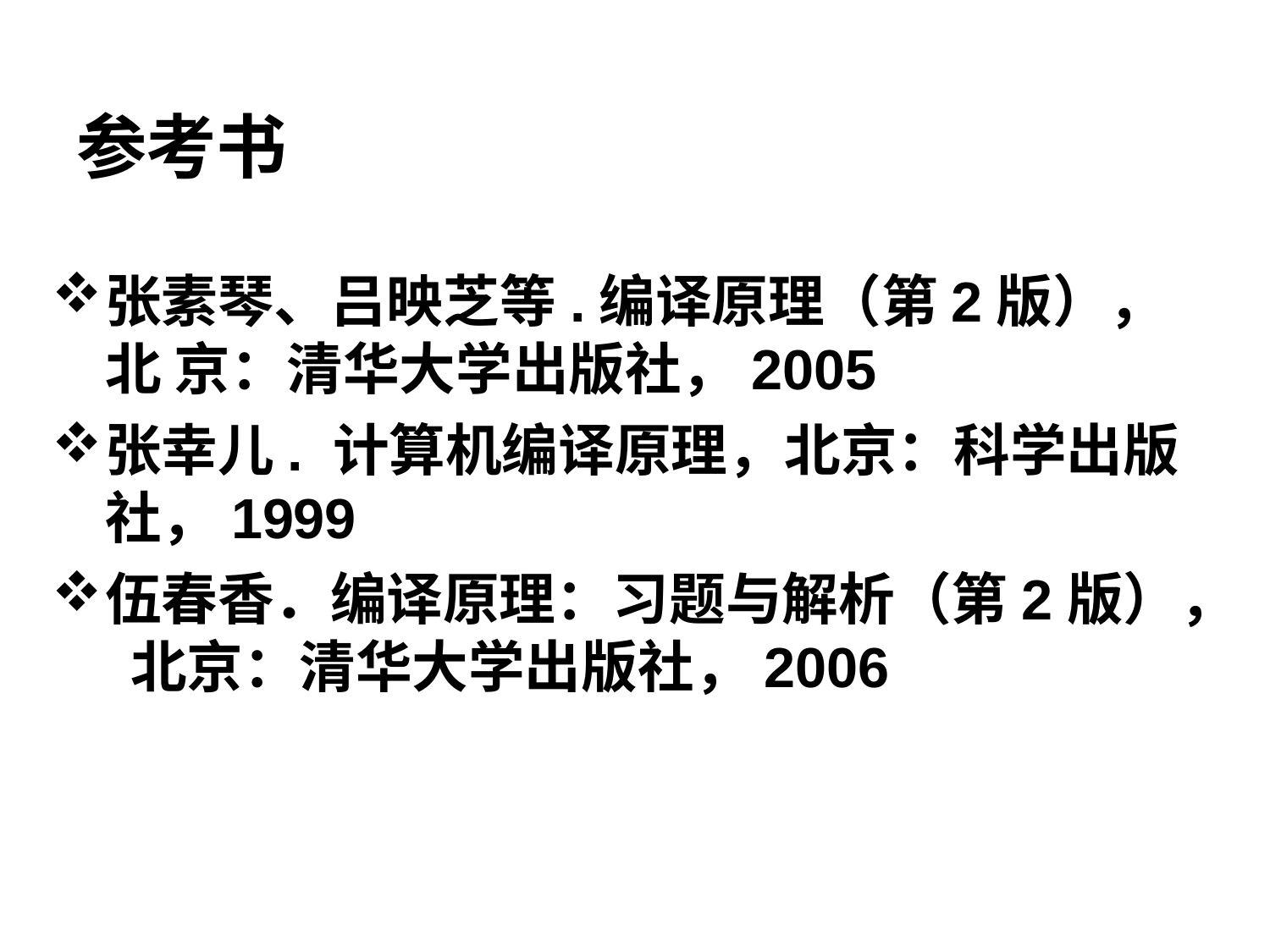

# 参考书
张素琴、吕映芝等.编译原理（第2版），北 京：清华大学出版社，2005
张幸儿. 计算机编译原理，北京：科学出版 社，1999
伍春香．编译原理：习题与解析（第2版），  北京：清华大学出版社，2006